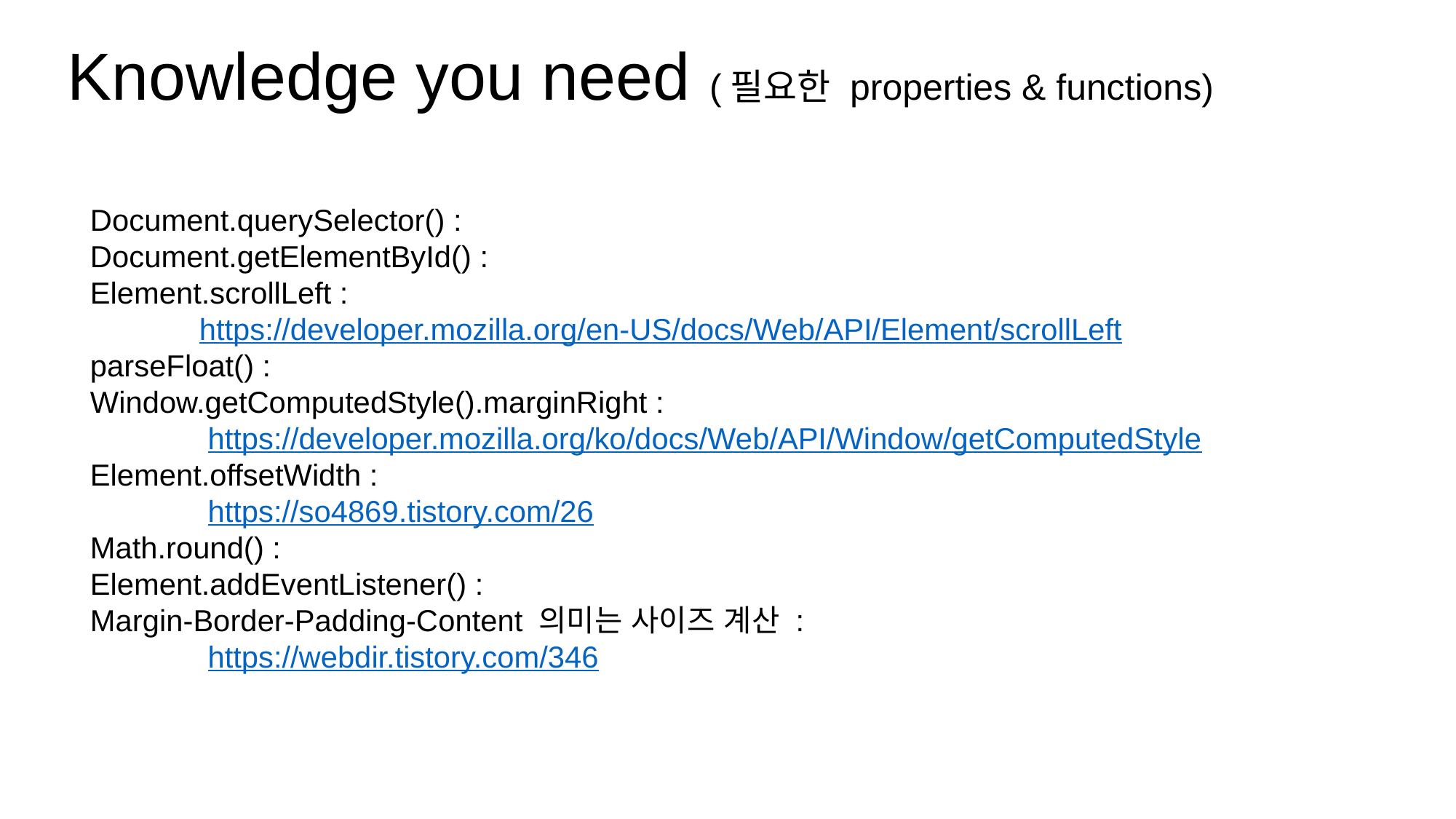

Knowledge you need (필요한 properties & functions)
Document.querySelector() :
Document.getElementById() :
Element.scrollLeft :
	https://developer.mozilla.org/en-US/docs/Web/API/Element/scrollLeft
parseFloat() :
Window.getComputedStyle().marginRight :
	 https://developer.mozilla.org/ko/docs/Web/API/Window/getComputedStyle
Element.offsetWidth :
	 https://so4869.tistory.com/26
Math.round() :
Element.addEventListener() :
Margin-Border-Padding-Content 의미는 사이즈 계산 :
	 https://webdir.tistory.com/346